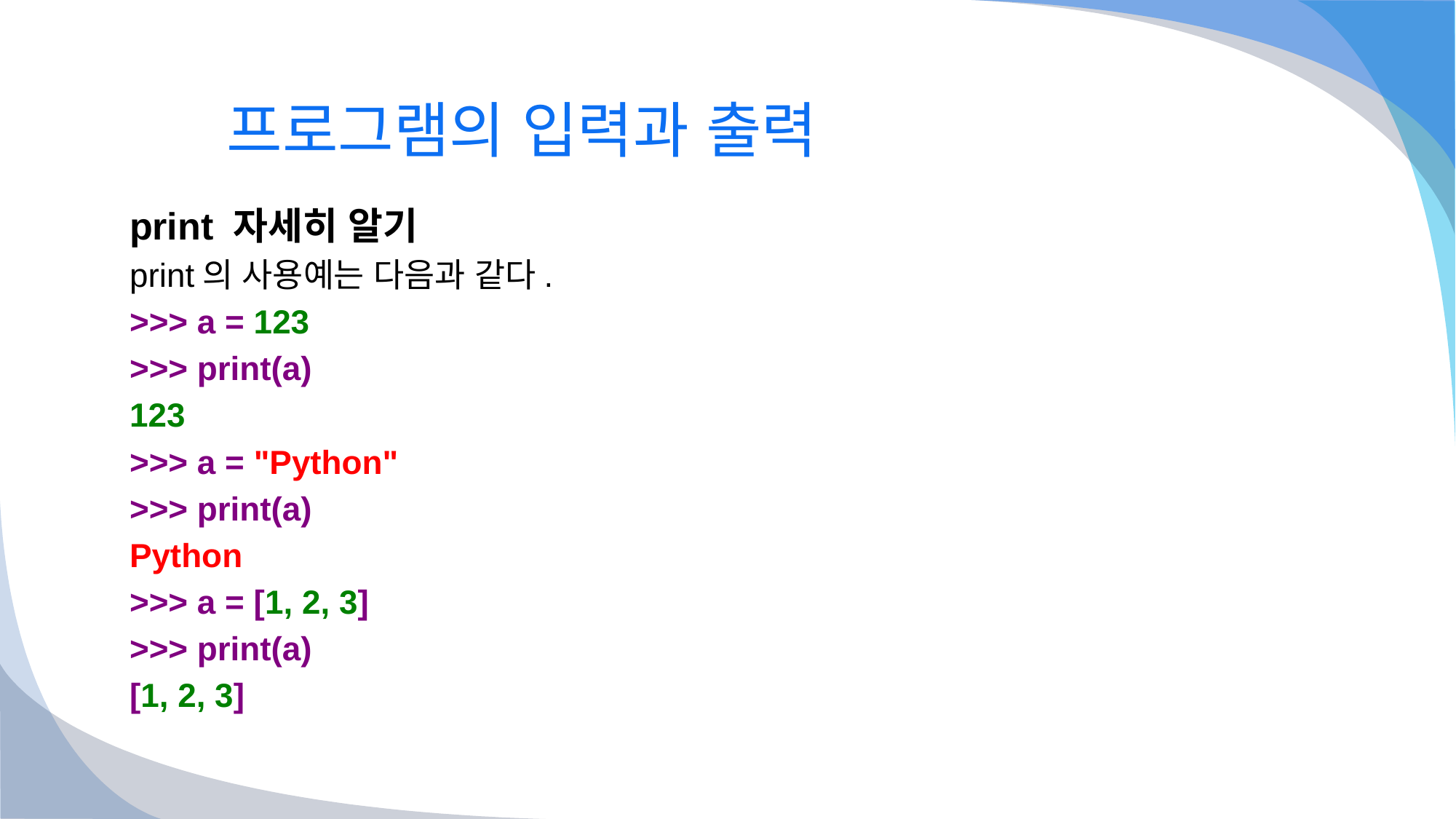

# 프로그램의 입력과 출력
print 자세히 알기
print의 사용예는 다음과 같다.
>>> a = 123
>>> print(a)
123
>>> a = "Python"
>>> print(a)
Python
>>> a = [1, 2, 3]
>>> print(a)
[1, 2, 3]